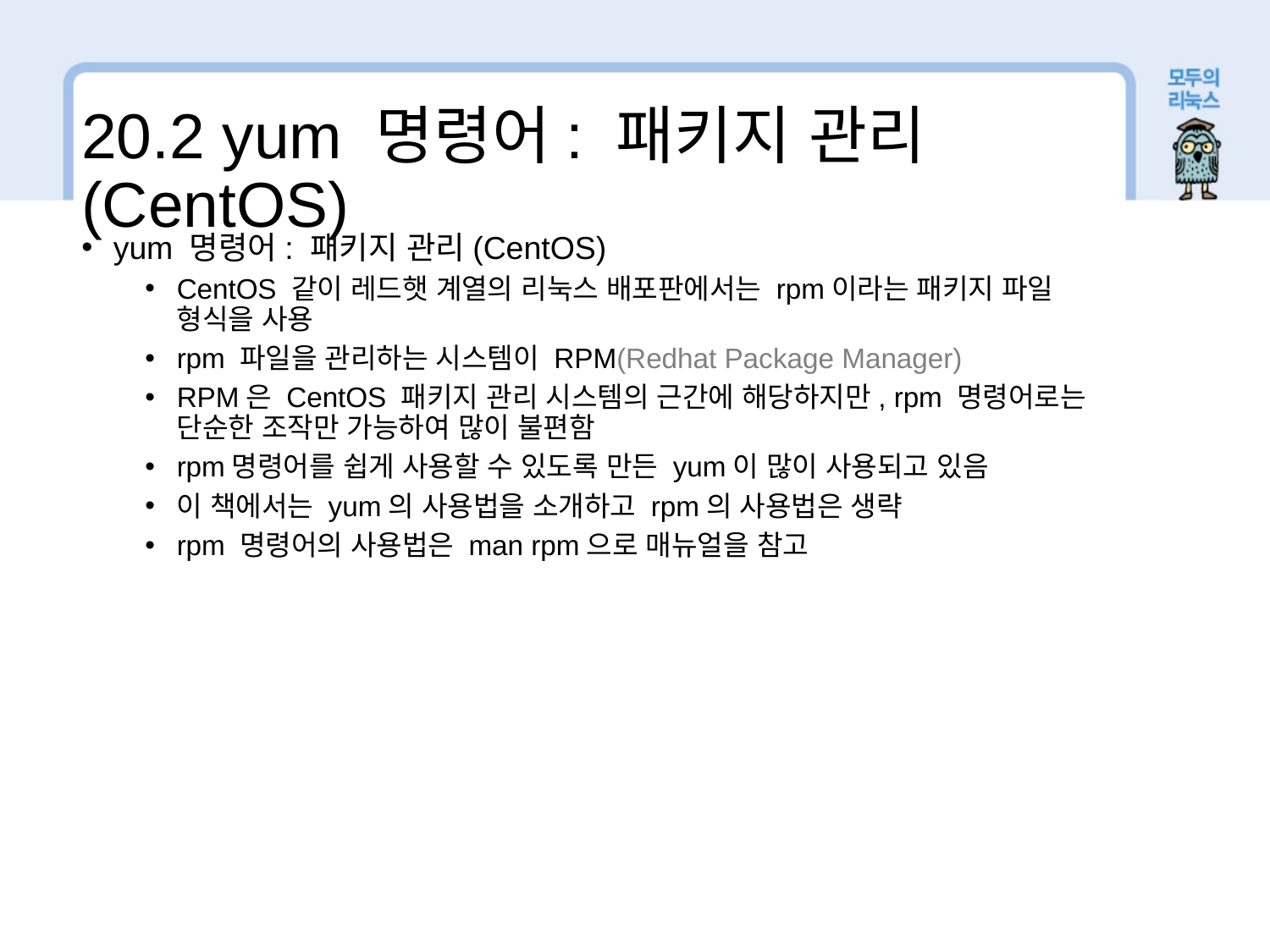

20.2 yum 명령어: 패키지 관리(CentOS)
yum 명령어: 패키지 관리(CentOS)
CentOS 같이 레드햇 계열의 리눅스 배포판에서는 rpm이라는 패키지 파일 형식을 사용
rpm 파일을 관리하는 시스템이 RPM(Redhat Package Manager)
RPM은 CentOS 패키지 관리 시스템의 근간에 해당하지만, rpm 명령어로는 단순한 조작만 가능하여 많이 불편함
rpm명령어를 쉽게 사용할 수 있도록 만든 yum이 많이 사용되고 있음
이 책에서는 yum의 사용법을 소개하고 rpm의 사용법은 생략
rpm 명령어의 사용법은 man rpm으로 매뉴얼을 참고